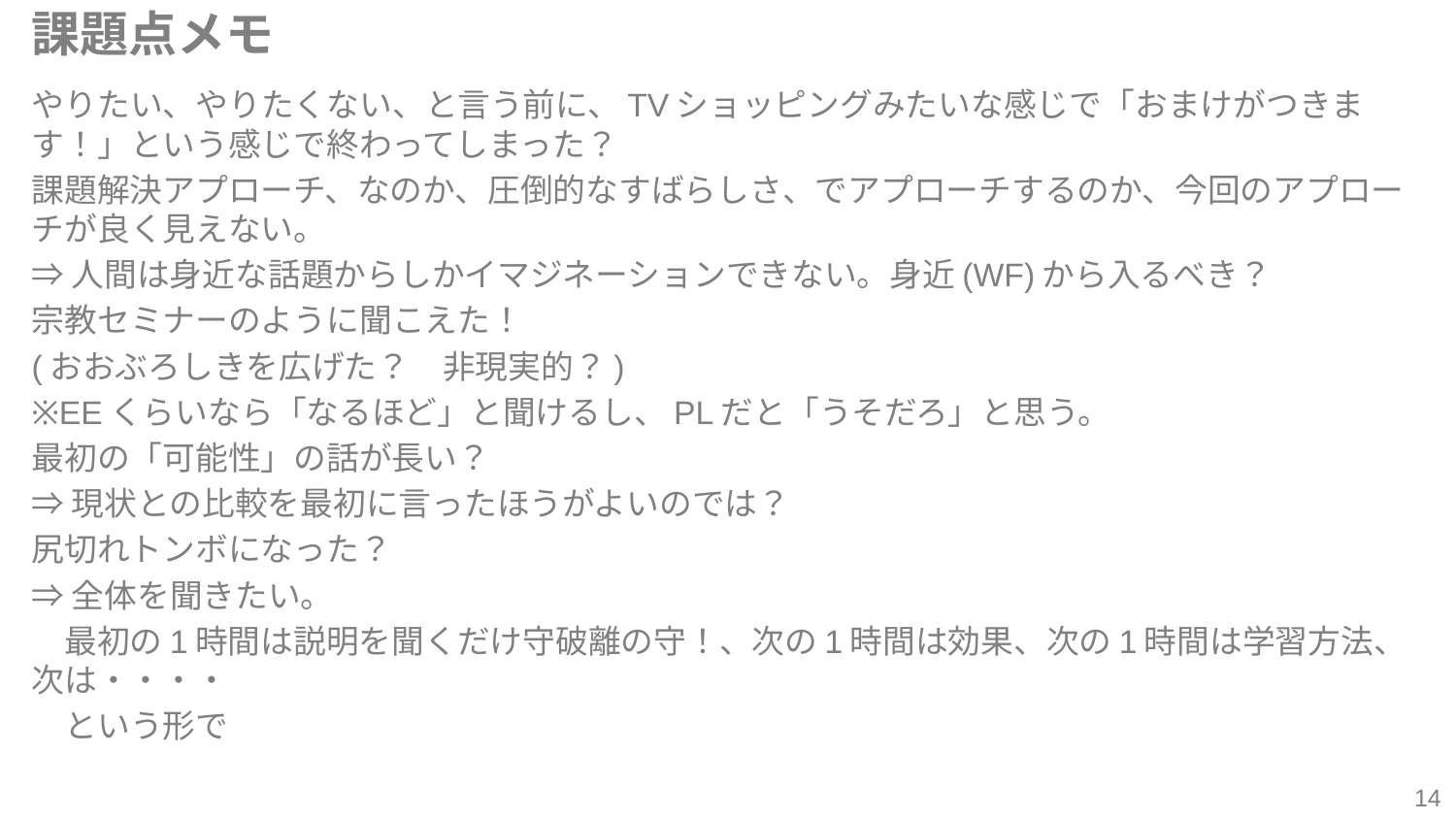

# 課題点メモ
やりたい、やりたくない、と言う前に、TVショッピングみたいな感じで「おまけがつきます！」という感じで終わってしまった？
課題解決アプローチ、なのか、圧倒的なすばらしさ、でアプローチするのか、今回のアプローチが良く見えない。
⇒人間は身近な話題からしかイマジネーションできない。身近(WF)から入るべき？
宗教セミナーのように聞こえた！
(おおぶろしきを広げた？　非現実的？)
※EEくらいなら「なるほど」と聞けるし、PLだと「うそだろ」と思う。
最初の「可能性」の話が長い？
⇒現状との比較を最初に言ったほうがよいのでは？
尻切れトンボになった？
⇒全体を聞きたい。
　最初の1時間は説明を聞くだけ守破離の守！、次の1時間は効果、次の1時間は学習方法、次は・・・・
　という形で

14